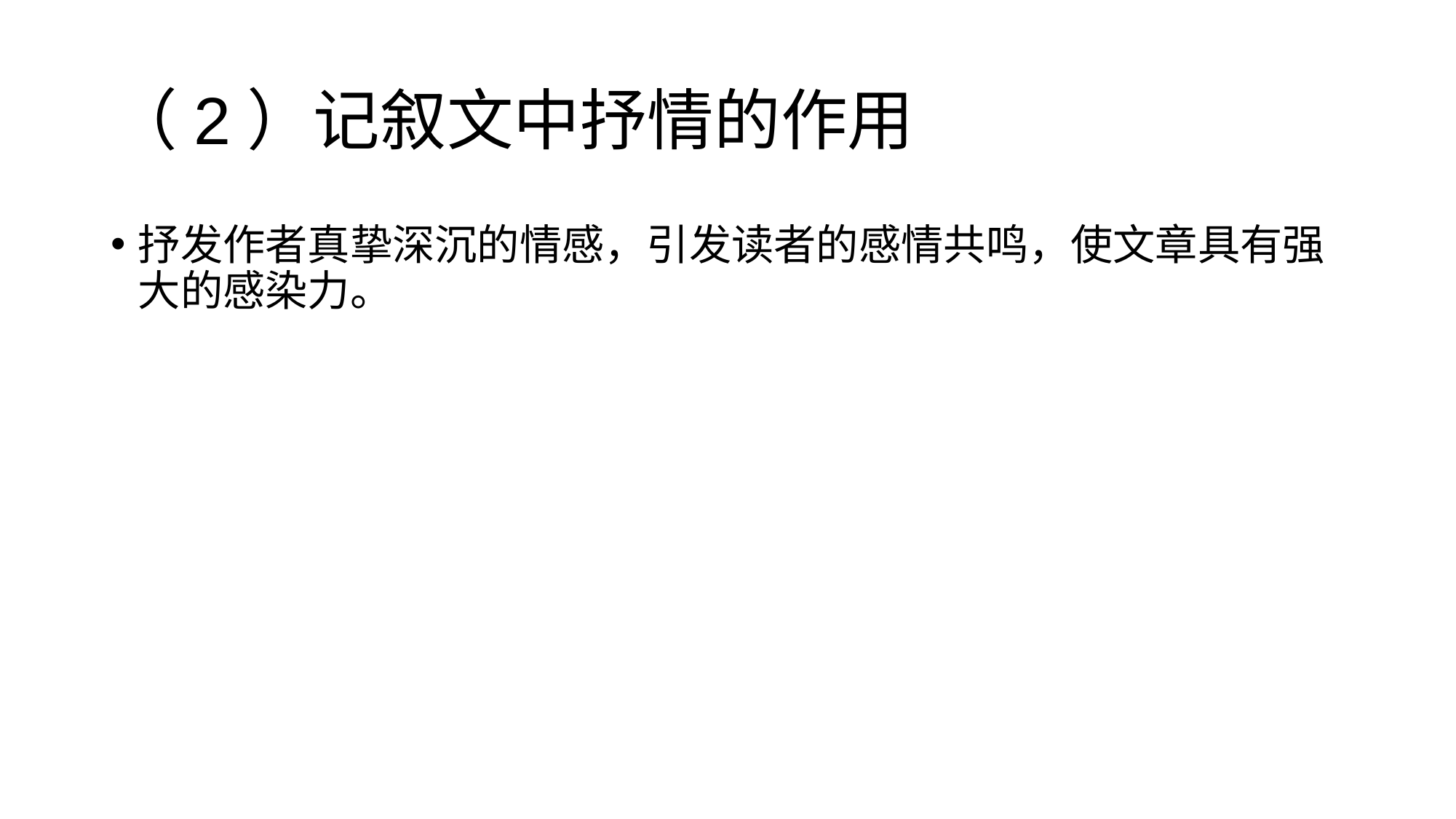

# （2）记叙文中抒情的作用
抒发作者真挚深沉的情感，引发读者的感情共鸣，使文章具有强大的感染力。